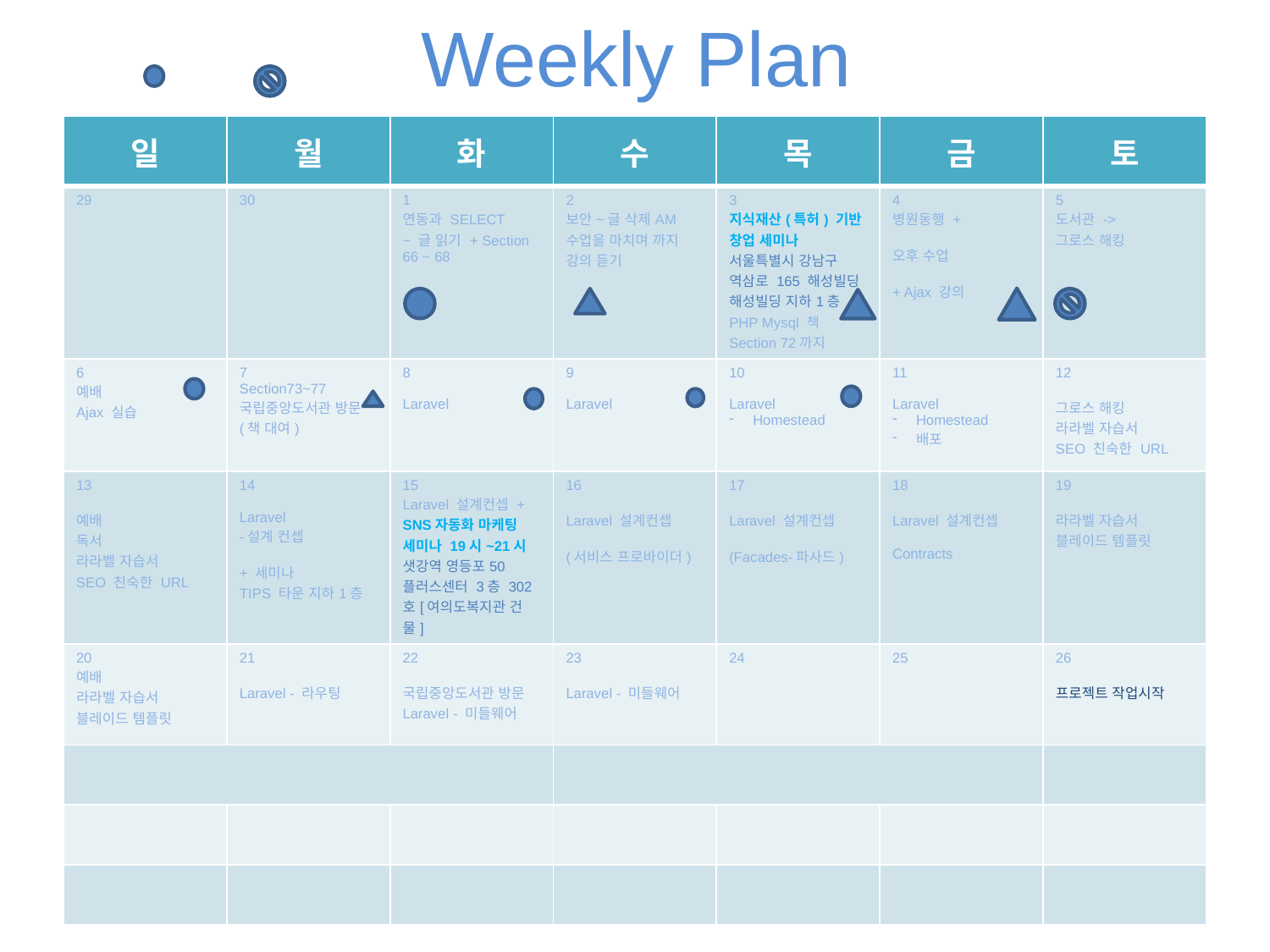

# Weekly Plan

| 일 | 월 | 화 | 수 | 목 | 금 | 토 |
| --- | --- | --- | --- | --- | --- | --- |
| 29 | 30 | 1 연동과 SELECT ~ 글 읽기 + Section 66 ~ 68 | 2 보안~글 삭제AM수업을 마치며 까지 강의 듣기 | 3 지식재산(특허) 기반 창업 세미나 서울특별시 강남구 역삼로 165 해성빌딩 해성빌딩 지하1층 PHP Mysql 책 Section 72까지 | 4 병원동행 + 오후 수업 + Ajax 강의 | 5 도서관 -> 그로스 해킹 |
| 6 예배 Ajax 실습 | 7 Section73~77 국립중앙도서관 방문 (책 대여) | 8 Laravel | 9 Laravel | 10 Laravel Homestead | 11 Laravel Homestead 배포 | 12 그로스 해킹 라라벨 자습서 SEO 친숙한 URL |
| 13 예배 독서 라라벨 자습서 SEO 친숙한 URL | 14 Laravel -설계 컨셉 + 세미나 TIPS 타운 지하1층 | 15 Laravel 설계컨셉 + SNS자동화 마케팅 세미나 19시~21시 샛강역 영등포50플러스센터 3층 302호[여의도복지관 건물] | 16 Laravel 설계컨셉 (서비스 프로바이더) | 17 Laravel 설계컨셉 (Facades-파사드) | 18 Laravel 설계컨셉 Contracts | 19 라라벨 자습서 블레이드 템플릿 |
| 20 예배 라라벨 자습서 블레이드 템플릿 | 21 Laravel - 라우팅 | 22 국립중앙도서관 방문 Laravel - 미들웨어 | 23 Laravel - 미들웨어 | 24 | 25 | 26 프로젝트 작업시작 |
|  |  |  |  |  |  |  |
|  |  |  |  |  |  |  |
|  |  |  |  |  |  |  |